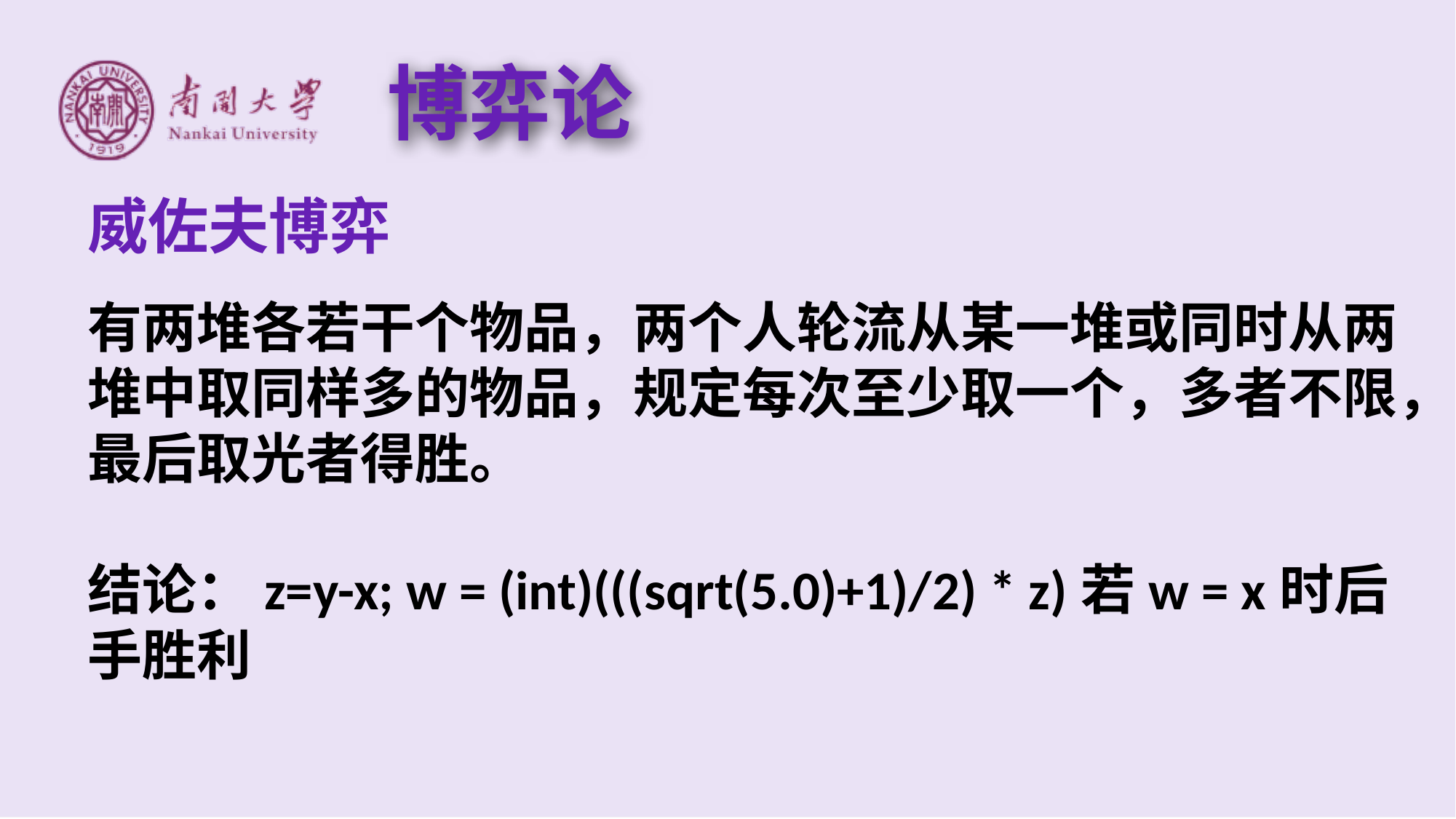

博弈论
威佐夫博弈
有两堆各若干个物品，两个人轮流从某一堆或同时从两堆中取同样多的物品，规定每次至少取一个，多者不限，最后取光者得胜。

结论：z=y-x; w = (int)(((sqrt(5.0)+1)/2) * z)若w = x时后手胜利